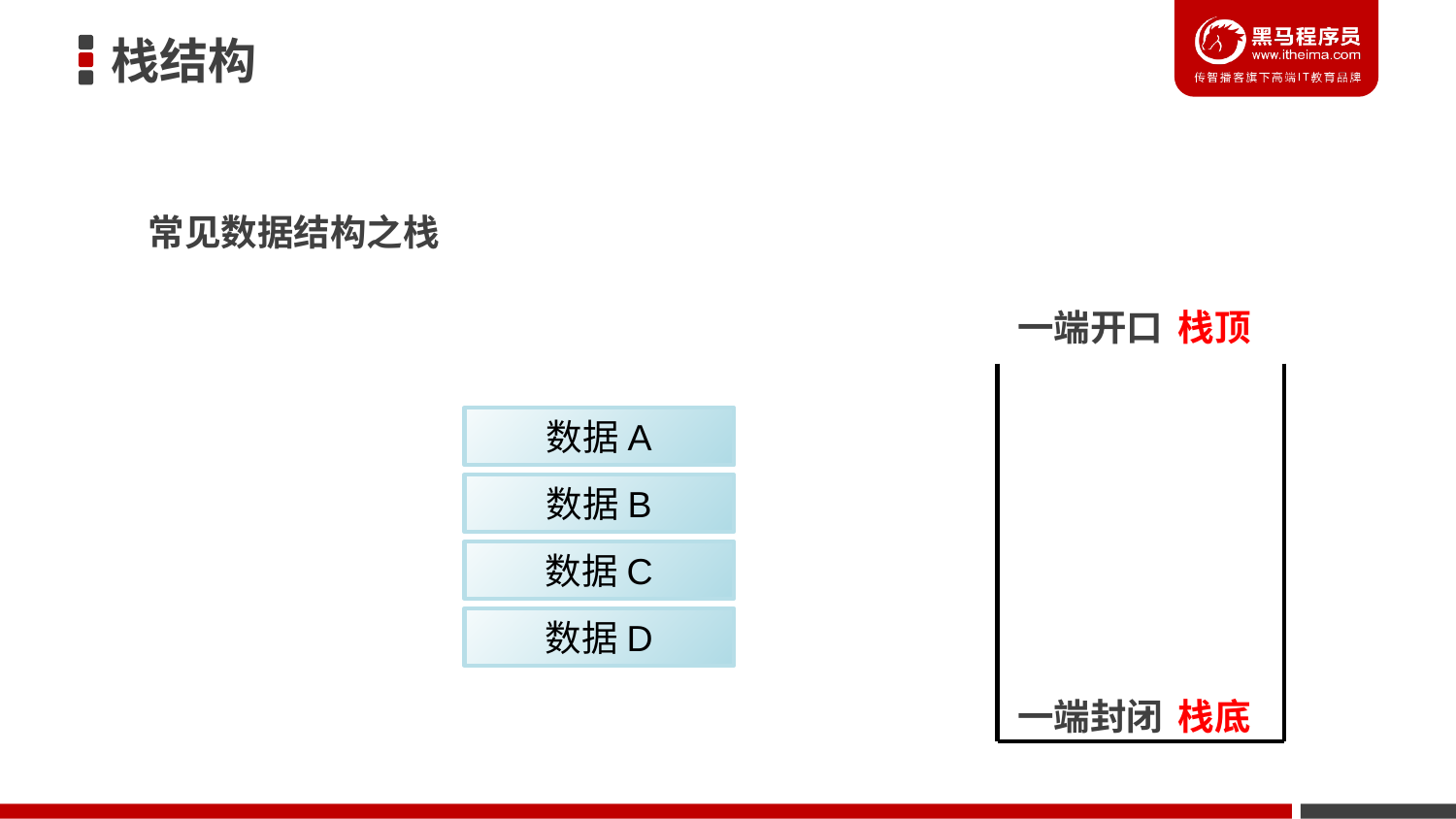

栈结构
常见数据结构之栈
一端开口
栈顶
数据A
数据B
数据C
数据D
栈底
一端封闭